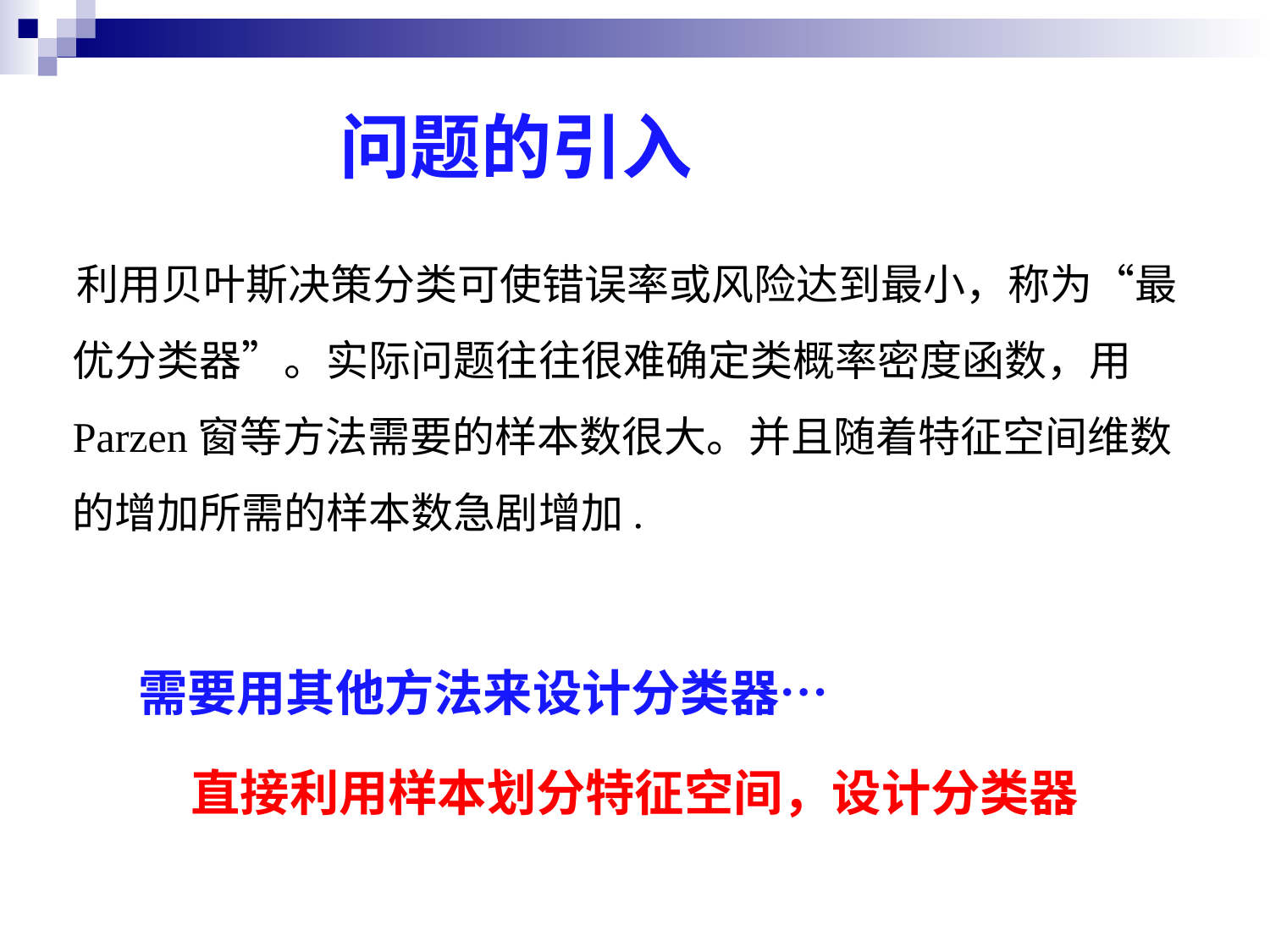

# 问题的引入
 利用贝叶斯决策分类可使错误率或风险达到最小，称为“最优分类器”。实际问题往往很难确定类概率密度函数，用Parzen窗等方法需要的样本数很大。并且随着特征空间维数的增加所需的样本数急剧增加.
需要用其他方法来设计分类器…
直接利用样本划分特征空间，设计分类器